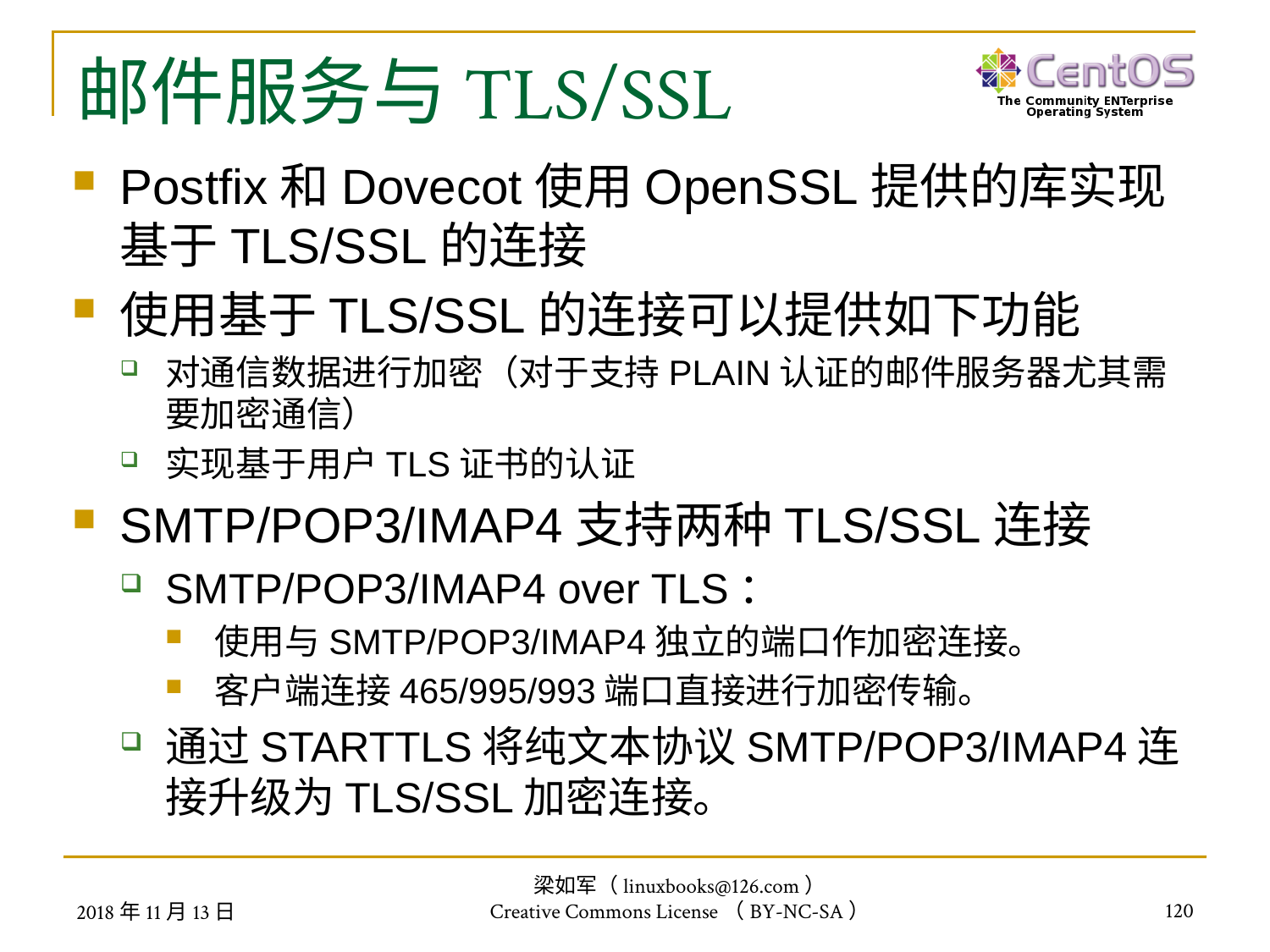

# 邮件服务与TLS/SSL
Postfix和Dovecot使用OpenSSL提供的库实现基于TLS/SSL的连接
使用基于TLS/SSL的连接可以提供如下功能
对通信数据进行加密（对于支持PLAIN认证的邮件服务器尤其需要加密通信）
实现基于用户TLS证书的认证
SMTP/POP3/IMAP4支持两种TLS/SSL连接
SMTP/POP3/IMAP4 over TLS：
使用与SMTP/POP3/IMAP4独立的端口作加密连接。
客户端连接465/995/993端口直接进行加密传输。
通过STARTTLS将纯文本协议SMTP/POP3/IMAP4连接升级为TLS/SSL加密连接。
梁如军（linuxbooks@126.com）
Creative Commons License（BY-NC-SA）
2018年11月13日
120